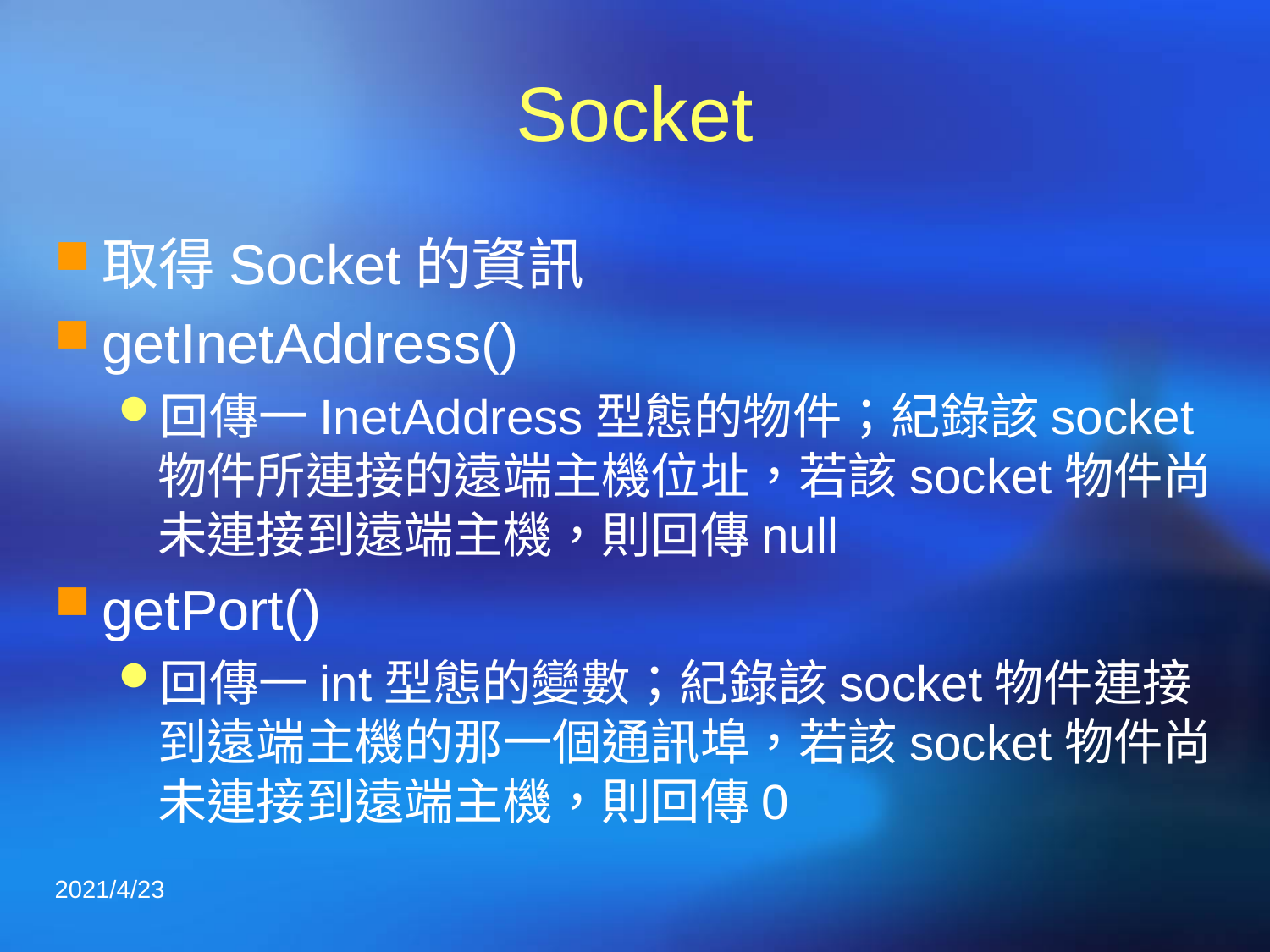

# Socket
取得Socket的資訊
getInetAddress()
回傳一InetAddress型態的物件；紀錄該socket物件所連接的遠端主機位址，若該socket物件尚未連接到遠端主機，則回傳null
getPort()
回傳一int型態的變數；紀錄該socket物件連接到遠端主機的那一個通訊埠，若該socket物件尚未連接到遠端主機，則回傳0
2021/4/23